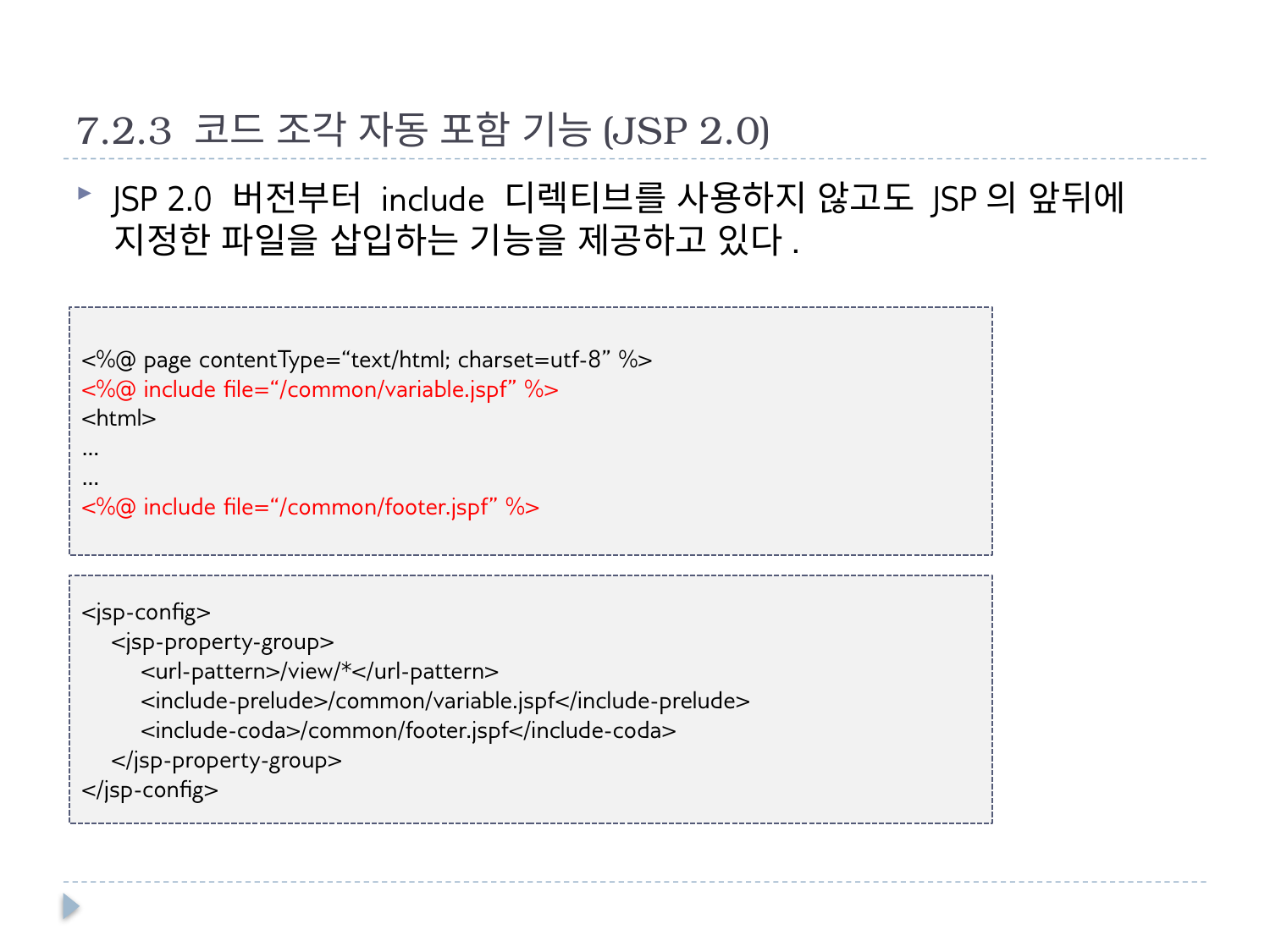

# 7.2.3 코드 조각 자동 포함 기능(JSP 2.0)
JSP 2.0 버전부터 include 디렉티브를 사용하지 않고도 JSP의 앞뒤에 지정한 파일을 삽입하는 기능을 제공하고 있다.
<%@ page contentType=“text/html; charset=utf-8” %>
<%@ include file=“/common/variable.jspf” %>
<html>
…
…
<%@ include file=“/common/footer.jspf” %>
<jsp-config>
    <jsp-property-group>
        <url-pattern>/view/*</url-pattern>
        <include-prelude>/common/variable.jspf</include-prelude>
        <include-coda>/common/footer.jspf</include-coda>
    </jsp-property-group>
</jsp-config>